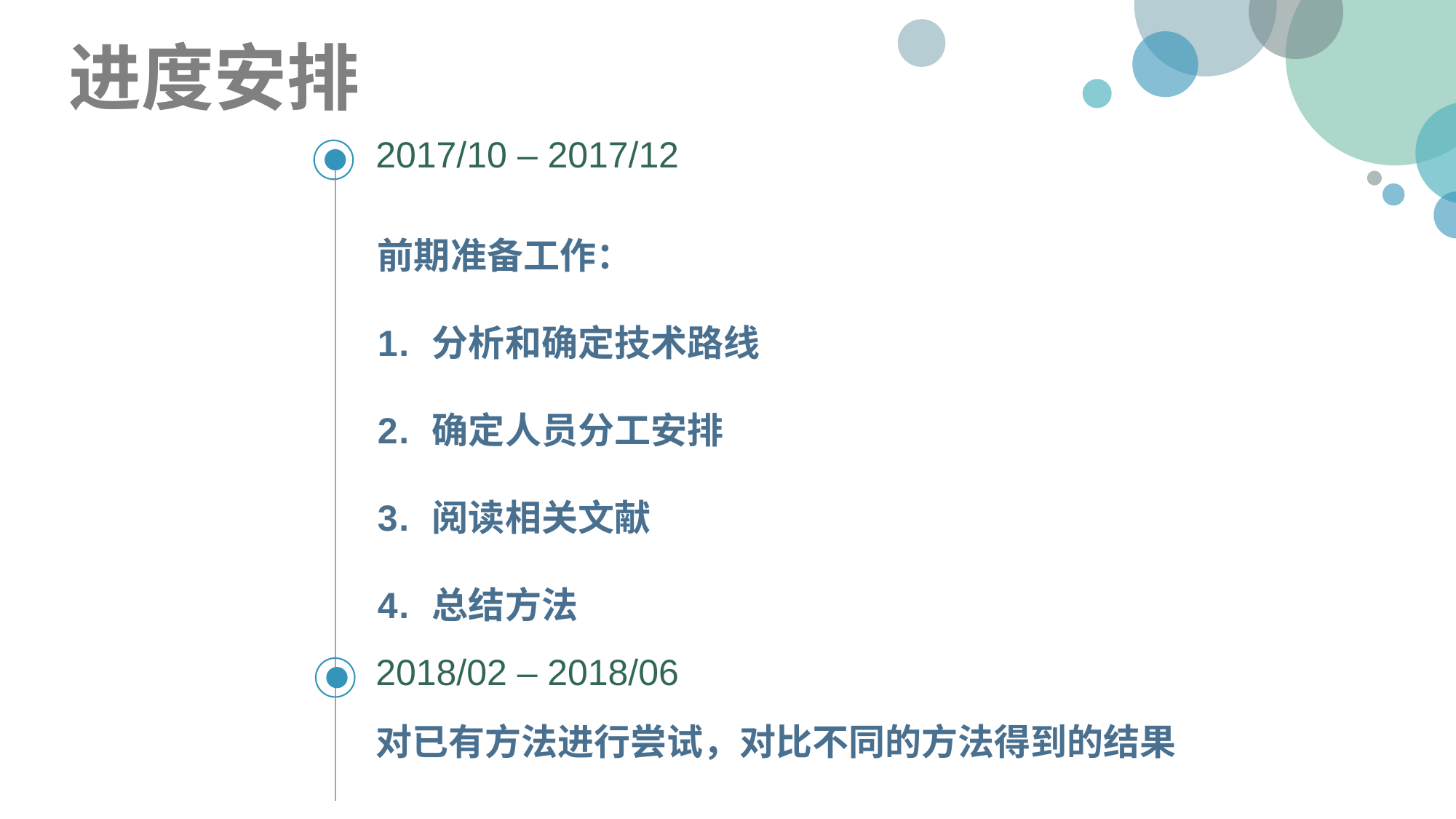

进度安排
2017/10 – 2017/12

前期准备工作：
分析和确定技术路线
确定人员分工安排
阅读相关文献
总结方法
2018/02 – 2018/06

对已有方法进行尝试，对比不同的方法得到的结果